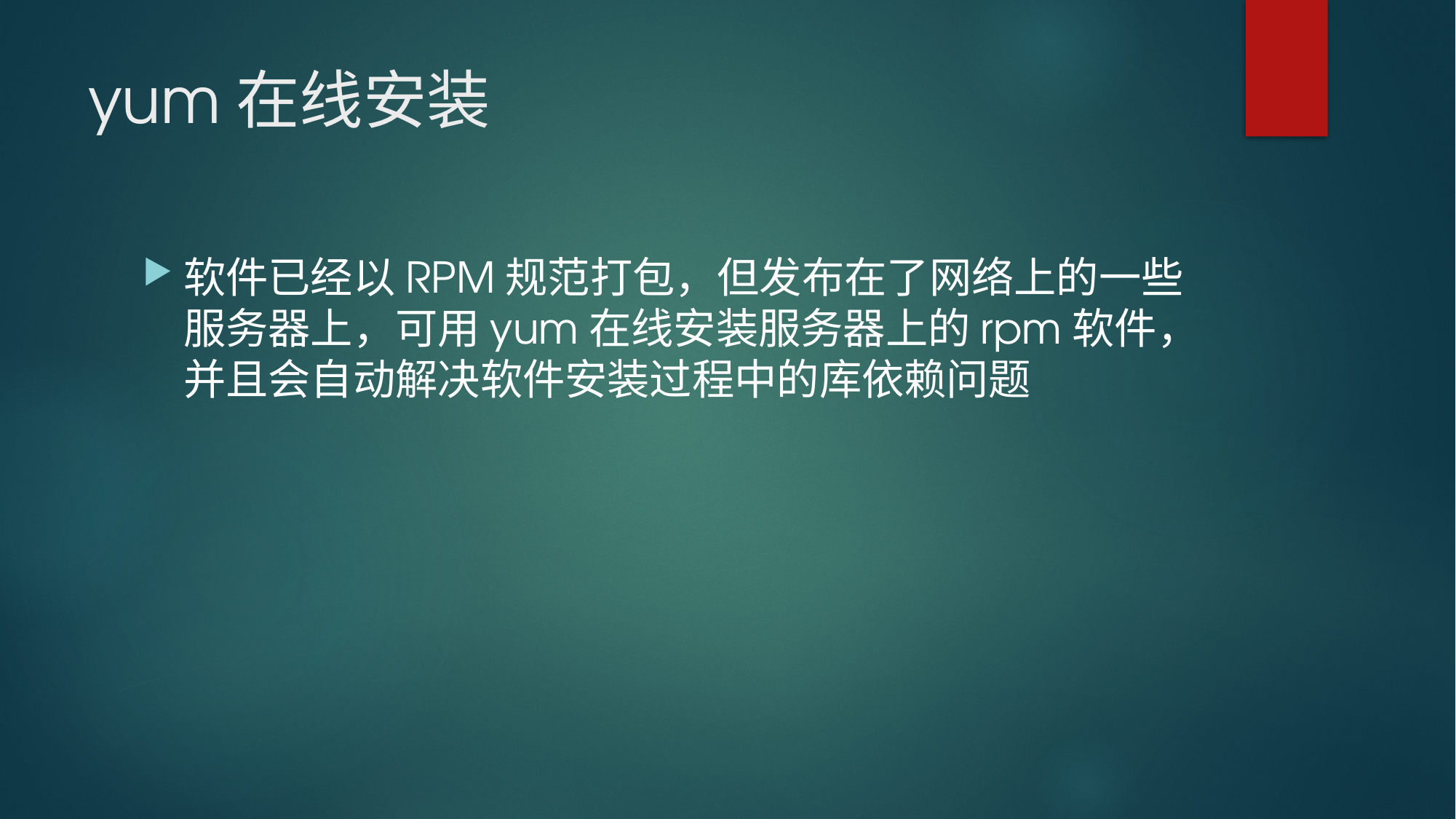

# yum在线安装
软件已经以RPM规范打包，但发布在了网络上的一些服务器上，可用yum在线安装服务器上的rpm软件，并且会自动解决软件安装过程中的库依赖问题